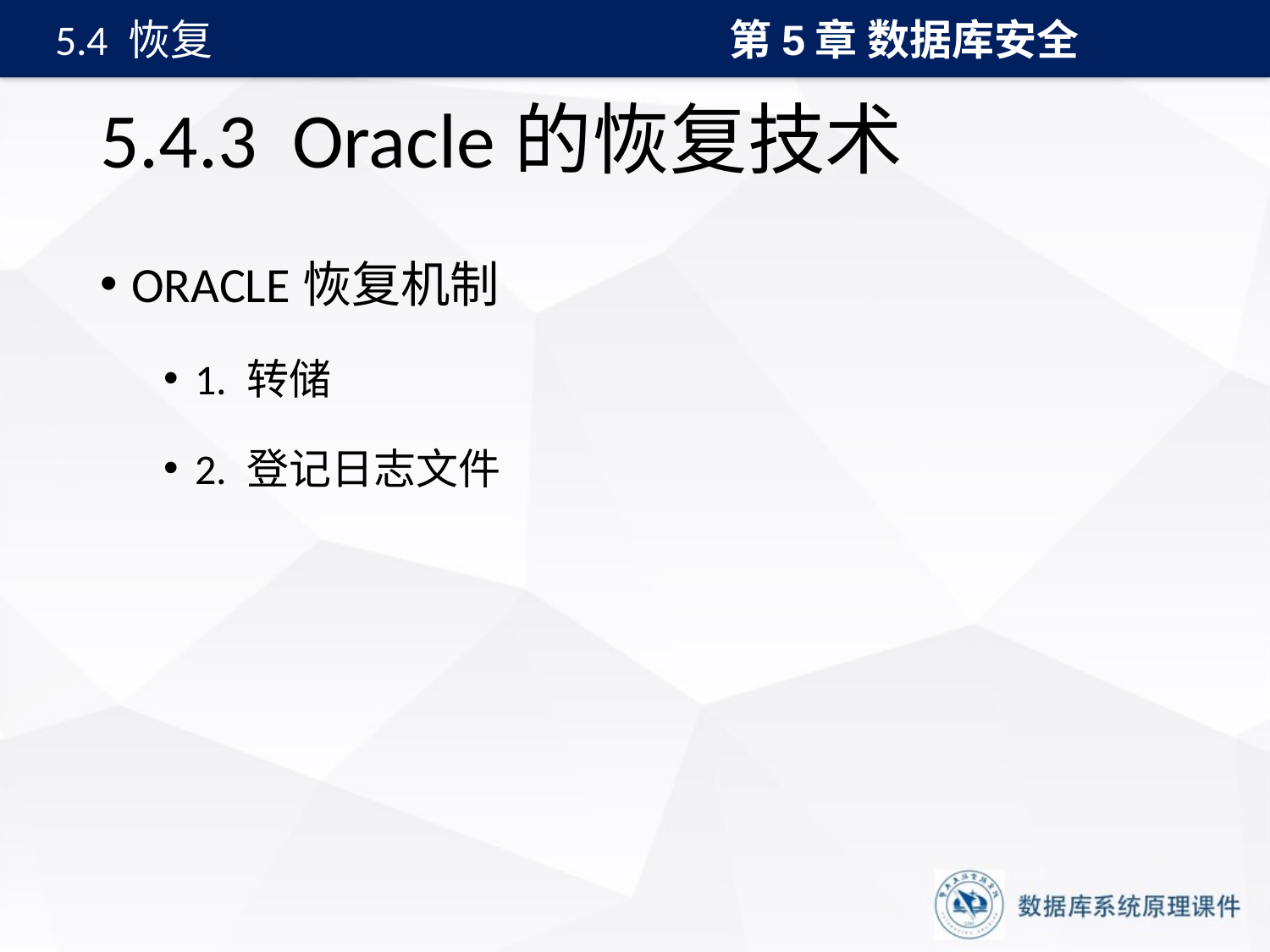

第5章 数据库安全
5.4 恢复
# 5.4.3  Oracle的恢复技术
ORACLE恢复机制
1. 转储
2. 登记日志文件